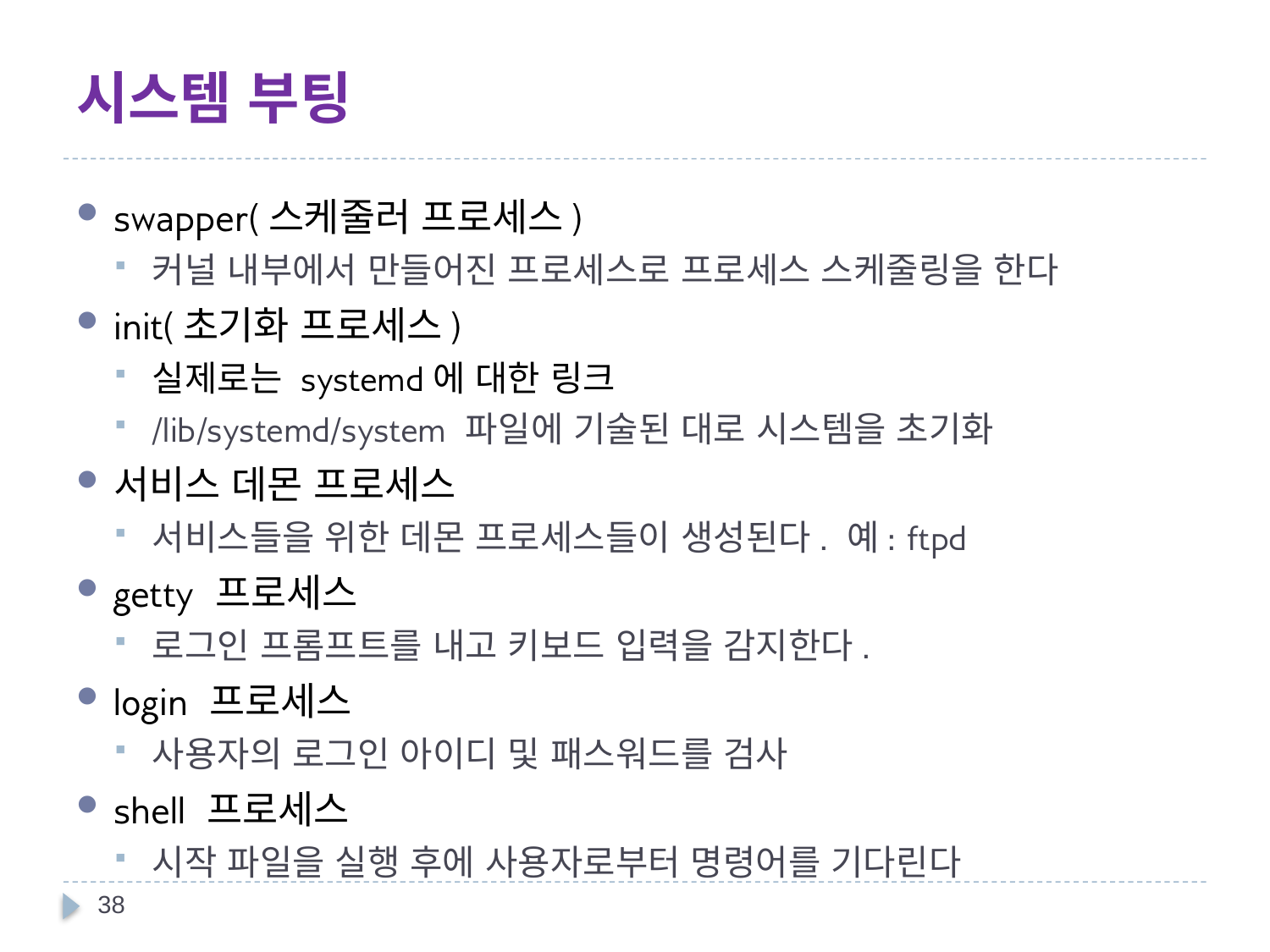

# 시스템 부팅
swapper(스케줄러 프로세스)
커널 내부에서 만들어진 프로세스로 프로세스 스케줄링을 한다
init(초기화 프로세스)
실제로는 systemd에 대한 링크
/lib/systemd/system 파일에 기술된 대로 시스템을 초기화
서비스 데몬 프로세스
서비스들을 위한 데몬 프로세스들이 생성된다. 예: ftpd
getty 프로세스
로그인 프롬프트를 내고 키보드 입력을 감지한다.
login 프로세스
사용자의 로그인 아이디 및 패스워드를 검사
shell 프로세스
시작 파일을 실행 후에 사용자로부터 명령어를 기다린다

38